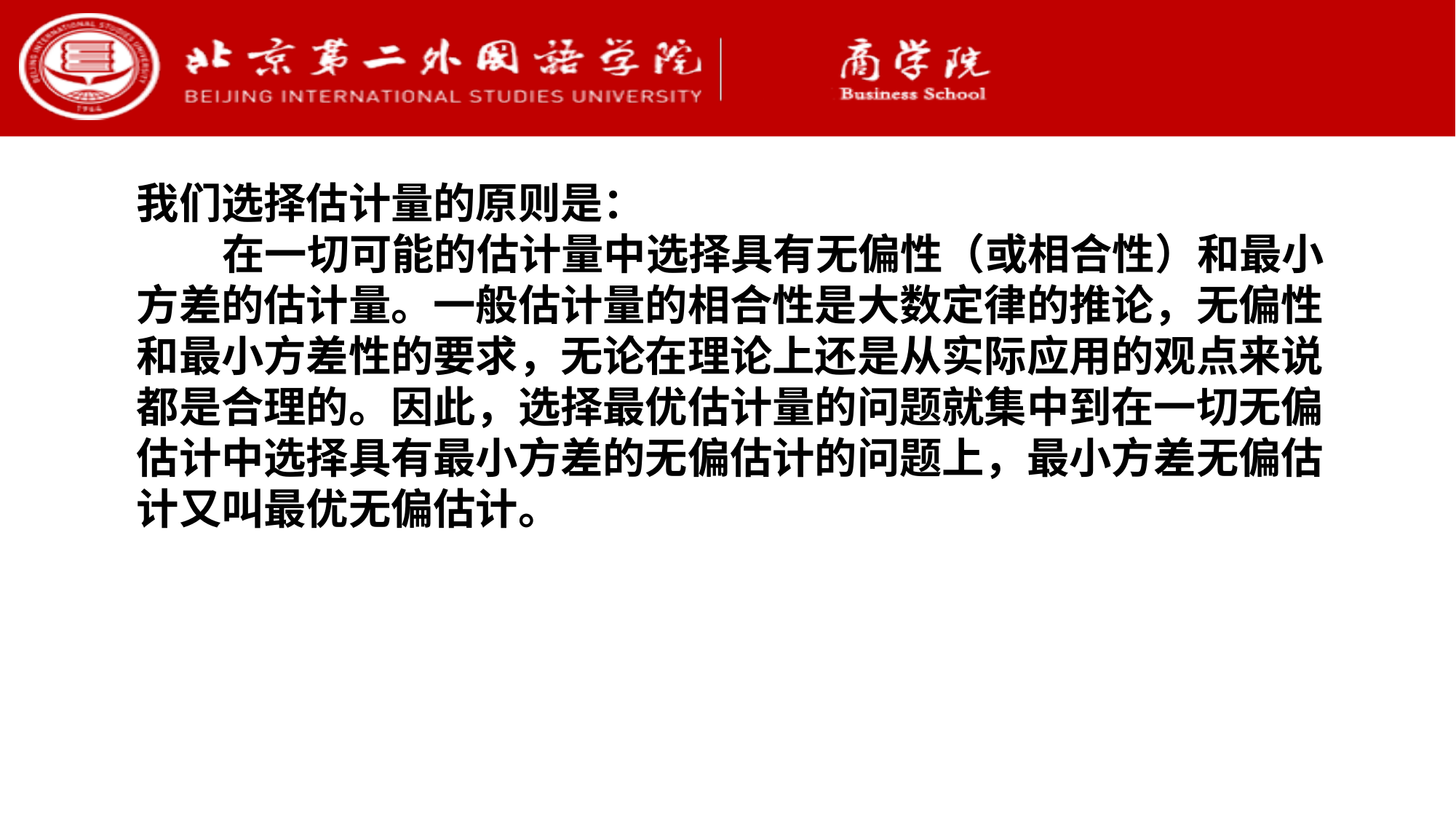

我们选择估计量的原则是：
在一切可能的估计量中选择具有无偏性（或相合性）和最小方差的估计量。一般估计量的相合性是大数定律的推论，无偏性和最小方差性的要求，无论在理论上还是从实际应用的观点来说都是合理的。因此，选择最优估计量的问题就集中到在一切无偏估计中选择具有最小方差的无偏估计的问题上，最小方差无偏估计又叫最优无偏估计。